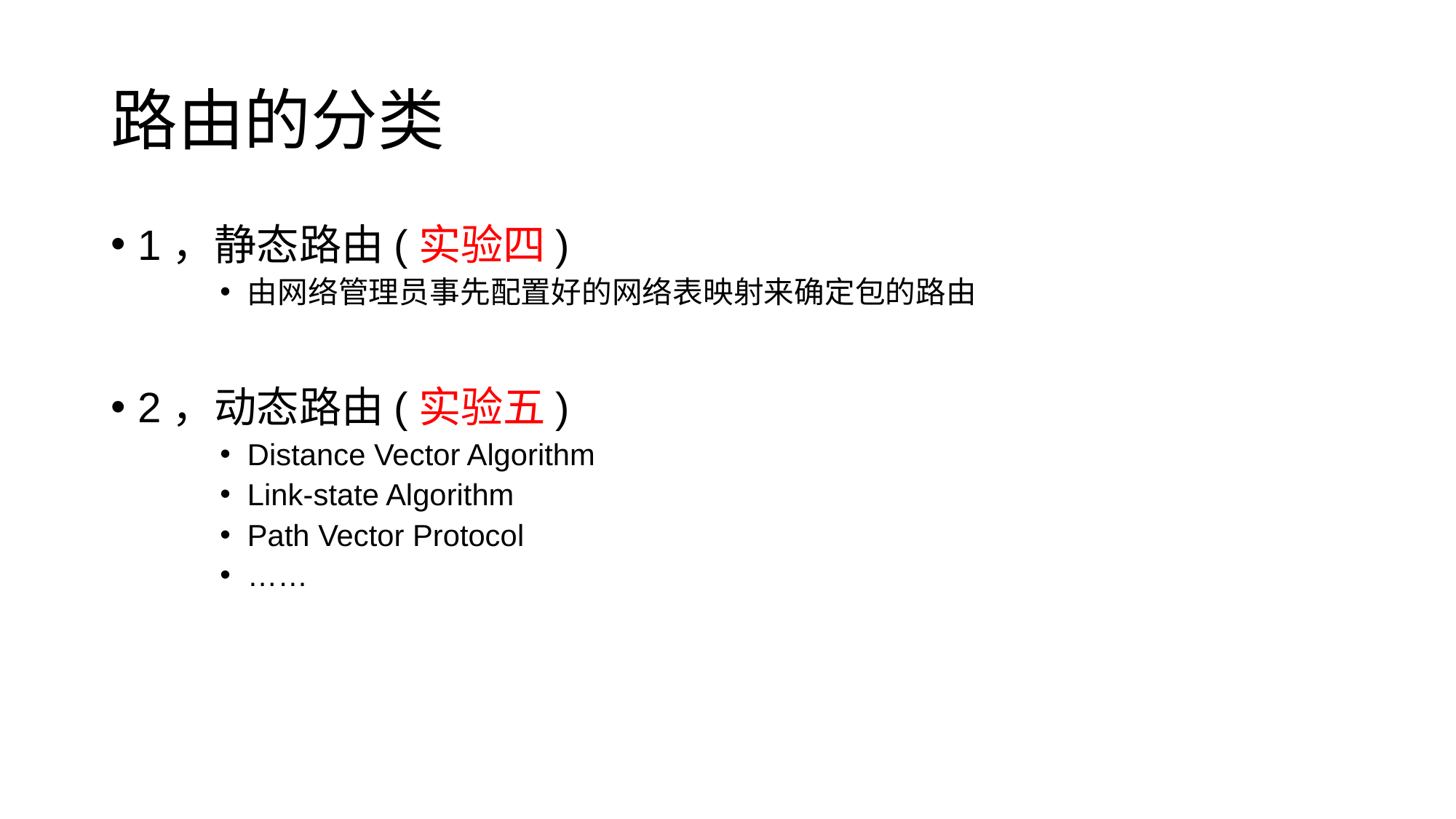

# 路由的分类
1，静态路由(实验四)
由网络管理员事先配置好的网络表映射来确定包的路由

2，动态路由(实验五)
Distance Vector Algorithm
Link-state Algorithm
Path Vector Protocol
……